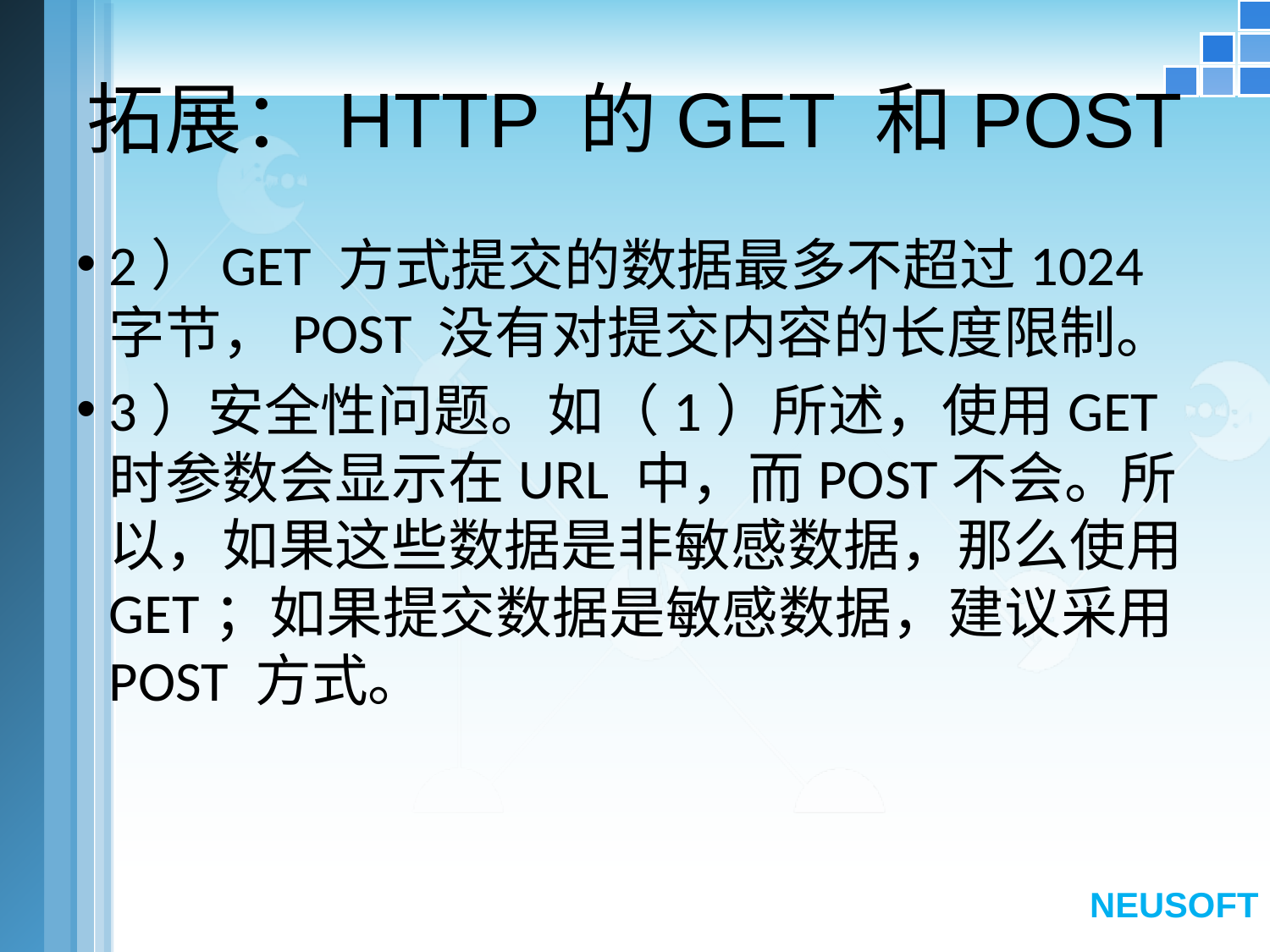

# 拓展：HTTP 的GET 和POST
2）GET 方式提交的数据最多不超过1024 字节，POST 没有对提交内容的长度限制。
3）安全性问题。如（1）所述，使用GET 时参数会显示在URL 中，而POST不会。所以，如果这些数据是非敏感数据，那么使用GET；如果提交数据是敏感数据，建议采用POST 方式。